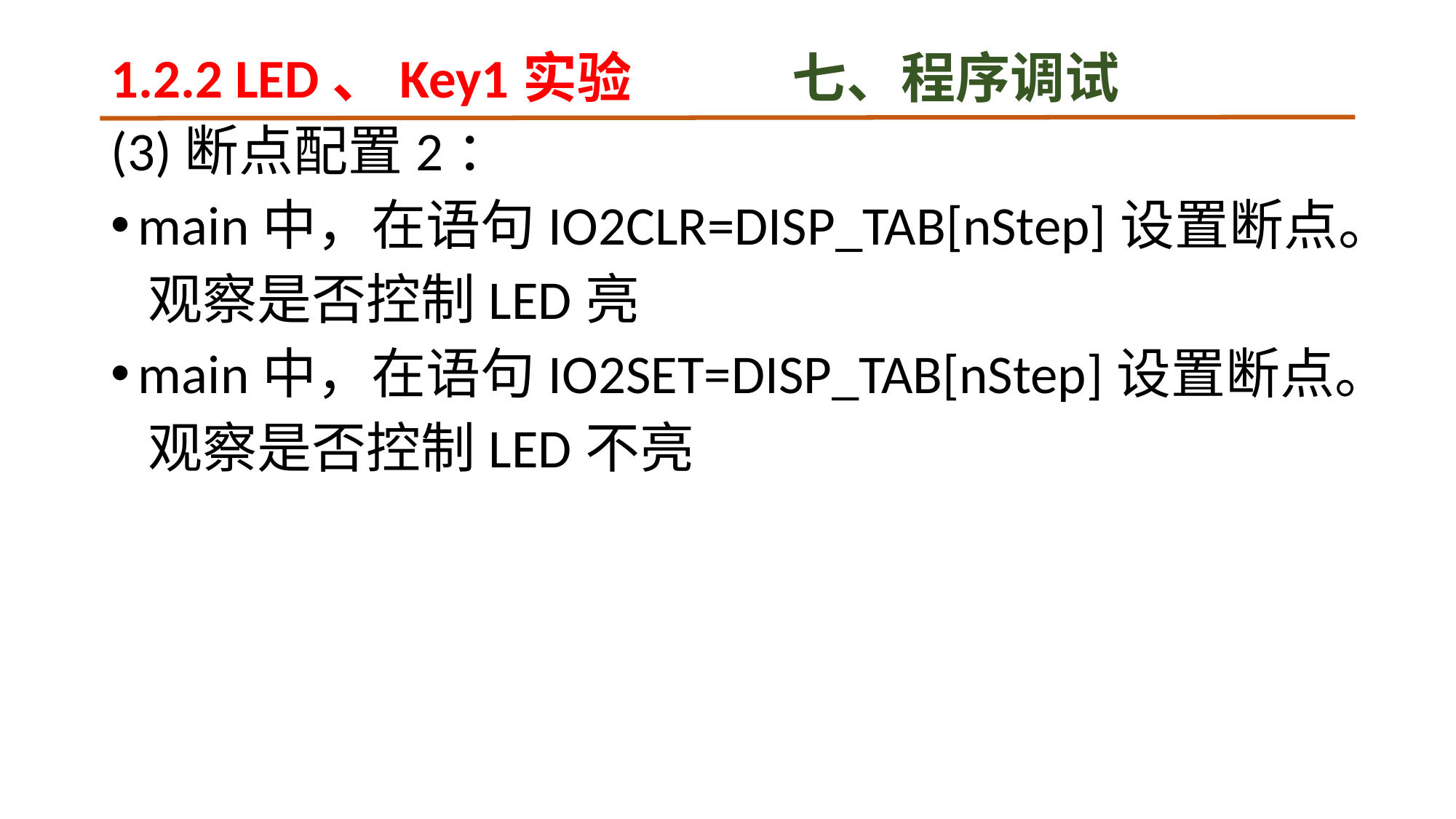

# 1.2.2 LED、Key1实验             七、程序调试
(3)断点配置2：
main中，在语句IO2CLR=DISP_TAB[nStep]设置断点。
  观察是否控制LED亮
main中，在语句IO2SET=DISP_TAB[nStep]设置断点。
  观察是否控制LED不亮